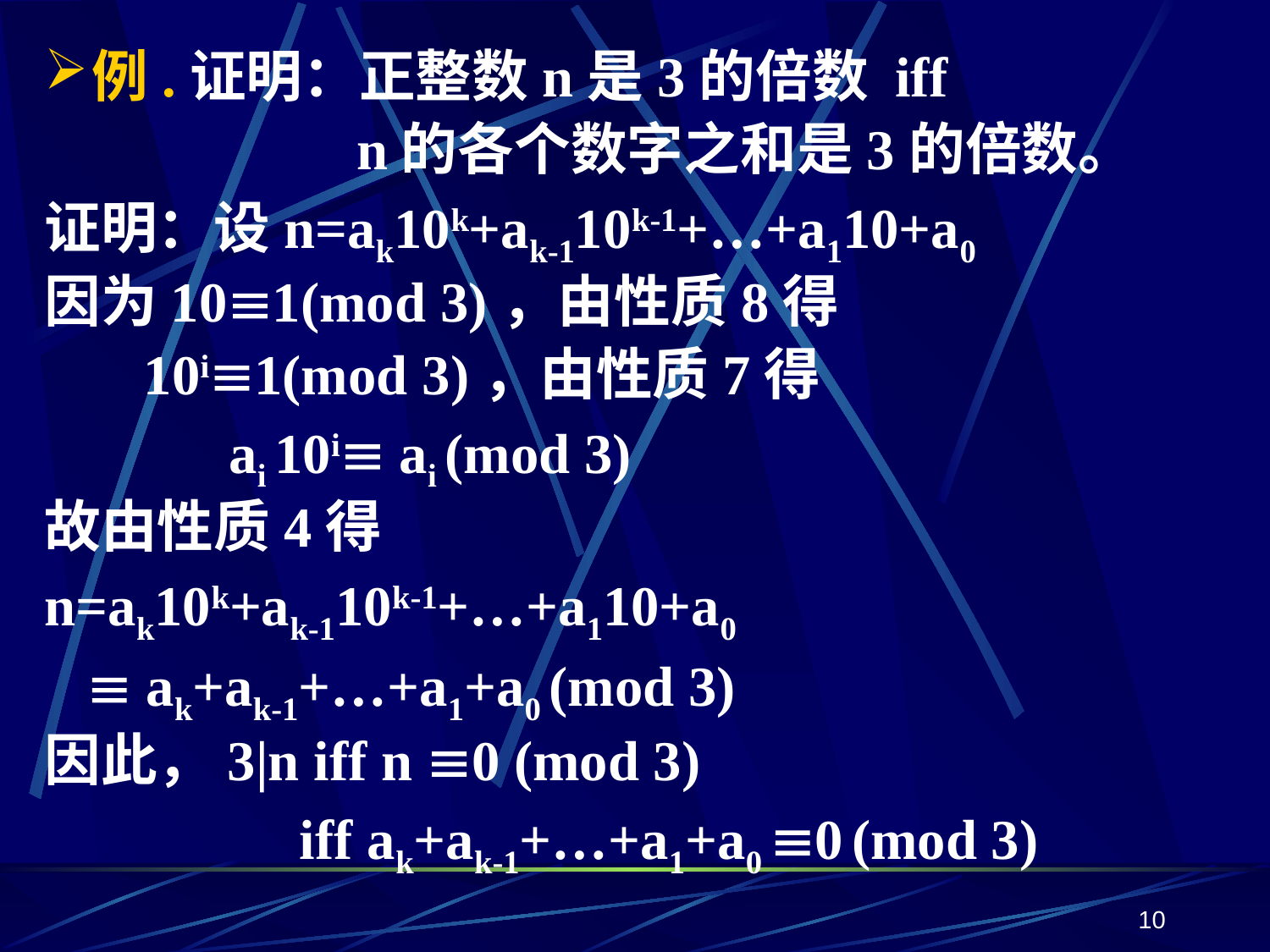

例.证明：正整数n是3的倍数 iff
                      n的各个数字之和是3的倍数。
证明：设n=ak10k+ak-110k-1+…+a110+a0
因为10≡1(mod 3)，由性质8得
       10i≡1(mod 3)，由性质7得
             ai 10i≡ ai (mod 3)
故由性质4得
n=ak10k+ak-110k-1+…+a110+a0
   ≡ ak+ak-1+…+a1+a0 (mod 3)
因此，3|n iff n ≡0 (mod 3)
                  iff ak+ak-1+…+a1+a0 ≡0 (mod 3)

10